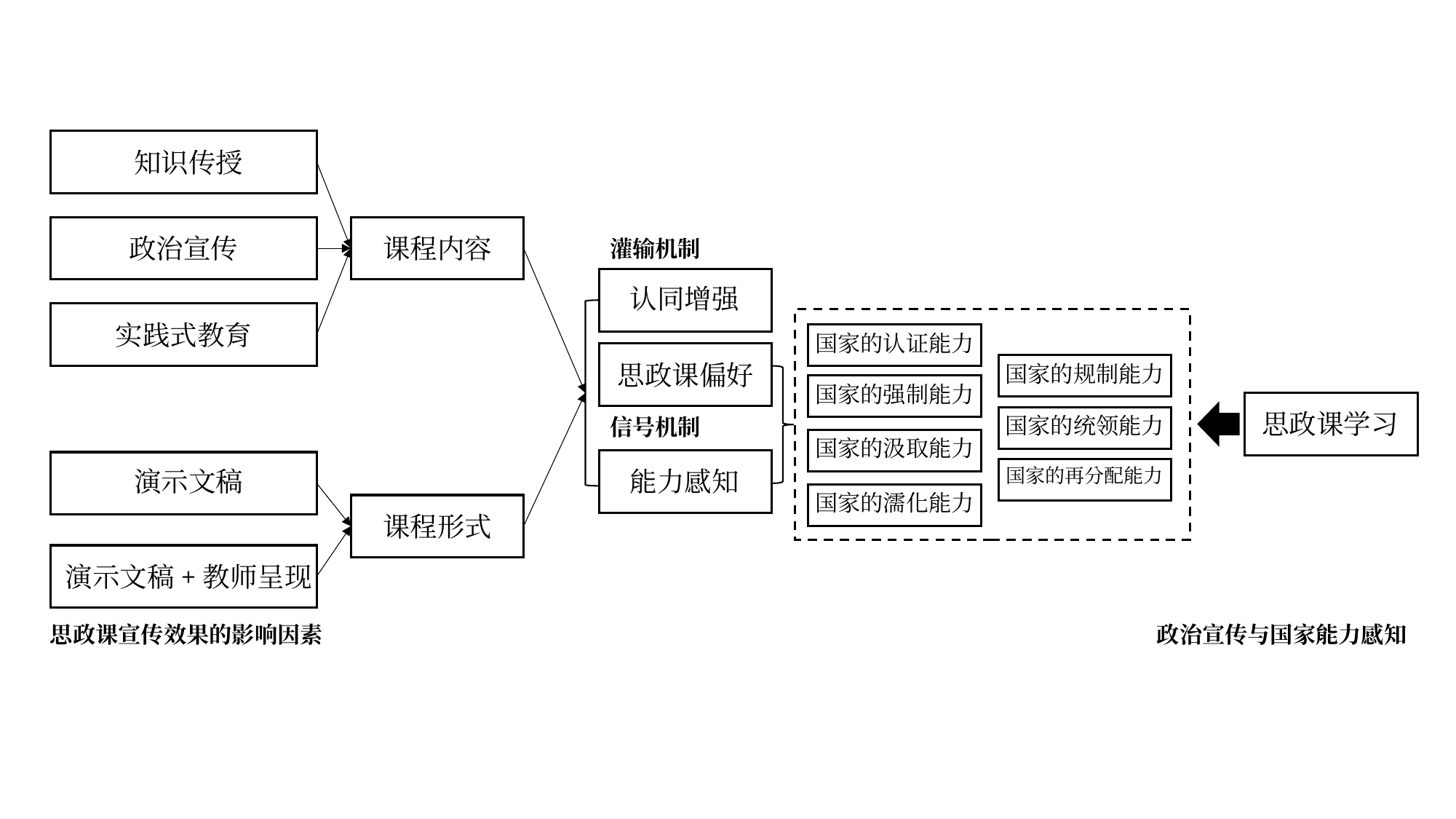

知识传授

政治宣传

课程内容
灌输机制

认同增强

实践式教育

国家的认证能力

国家的规制能力

国家的强制能力

国家的统领能力

国家的汲取能力

国家的再分配能力

国家的濡化能力

思政课学习

思政课偏好

信号机制

能力感知

演示文稿

课程形式

演示文稿+教师呈现
政治宣传与国家能力感知
思政课宣传效果的影响因素